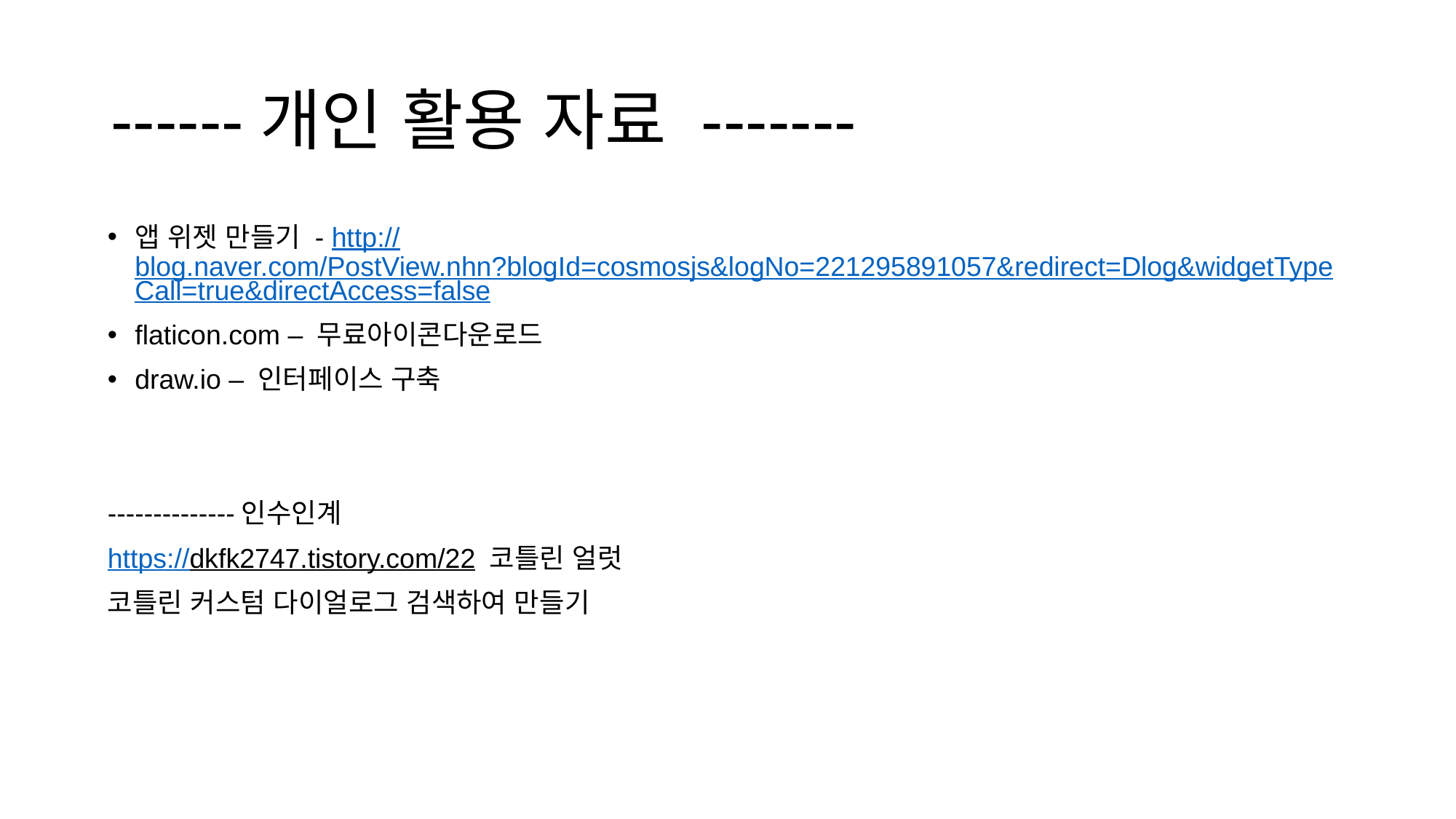

# ------개인 활용 자료 -------
앱 위젯 만들기 - http://blog.naver.com/PostView.nhn?blogId=cosmosjs&logNo=221295891057&redirect=Dlog&widgetTypeCall=true&directAccess=false
flaticon.com – 무료아이콘다운로드
draw.io – 인터페이스 구축

--------------인수인계
https://dkfk2747.tistory.com/22 코틀린 얼럿
코틀린 커스텀 다이얼로그 검색하여 만들기